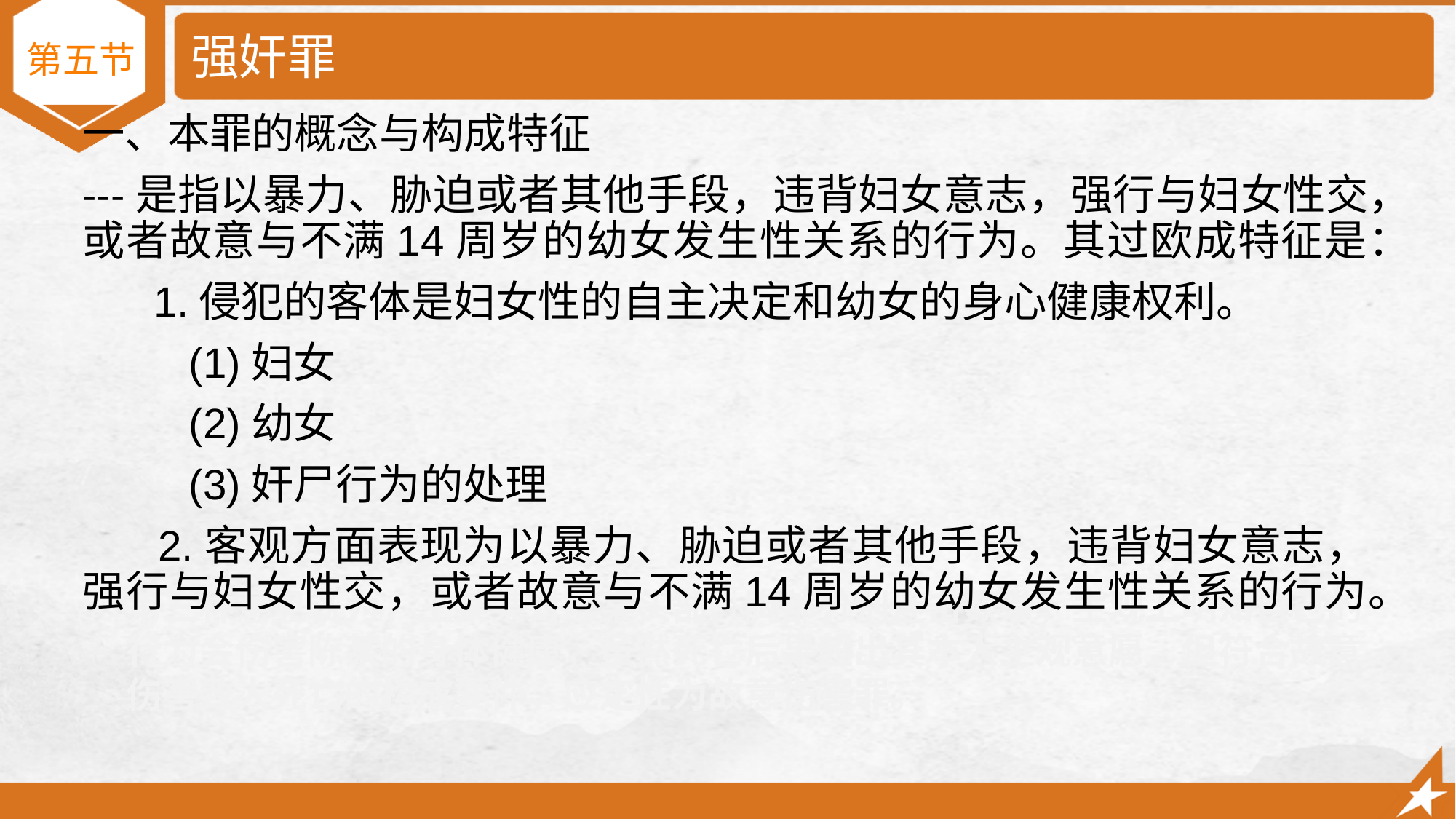

# 强奸罪
第五节
一、本罪的概念与构成特征
---是指以暴力、胁迫或者其他手段，违背妇女意志，强行与妇女性交，或者故意与不满14周岁的幼女发生性关系的行为。其过欧成特征是：
      1.侵犯的客体是妇女性的自主决定和幼女的身心健康权利。
         (1)妇女
         (2)幼女
         (3)奸尸行为的处理
      2.客观方面表现为以暴力、胁迫或者其他手段，违背妇女意志，强行与妇女性交，或者故意与不满14周岁的幼女发生性关系的行为。

第三种意见认为，王某某对陈某头部、胸部分别连击数拳，主观上明知自己的行为会伤害陈某的身体健康，虽然死亡后果超出其本人主观意愿，但符合故意伤害致人死亡的构成要件，应定性为故意伤害罪。